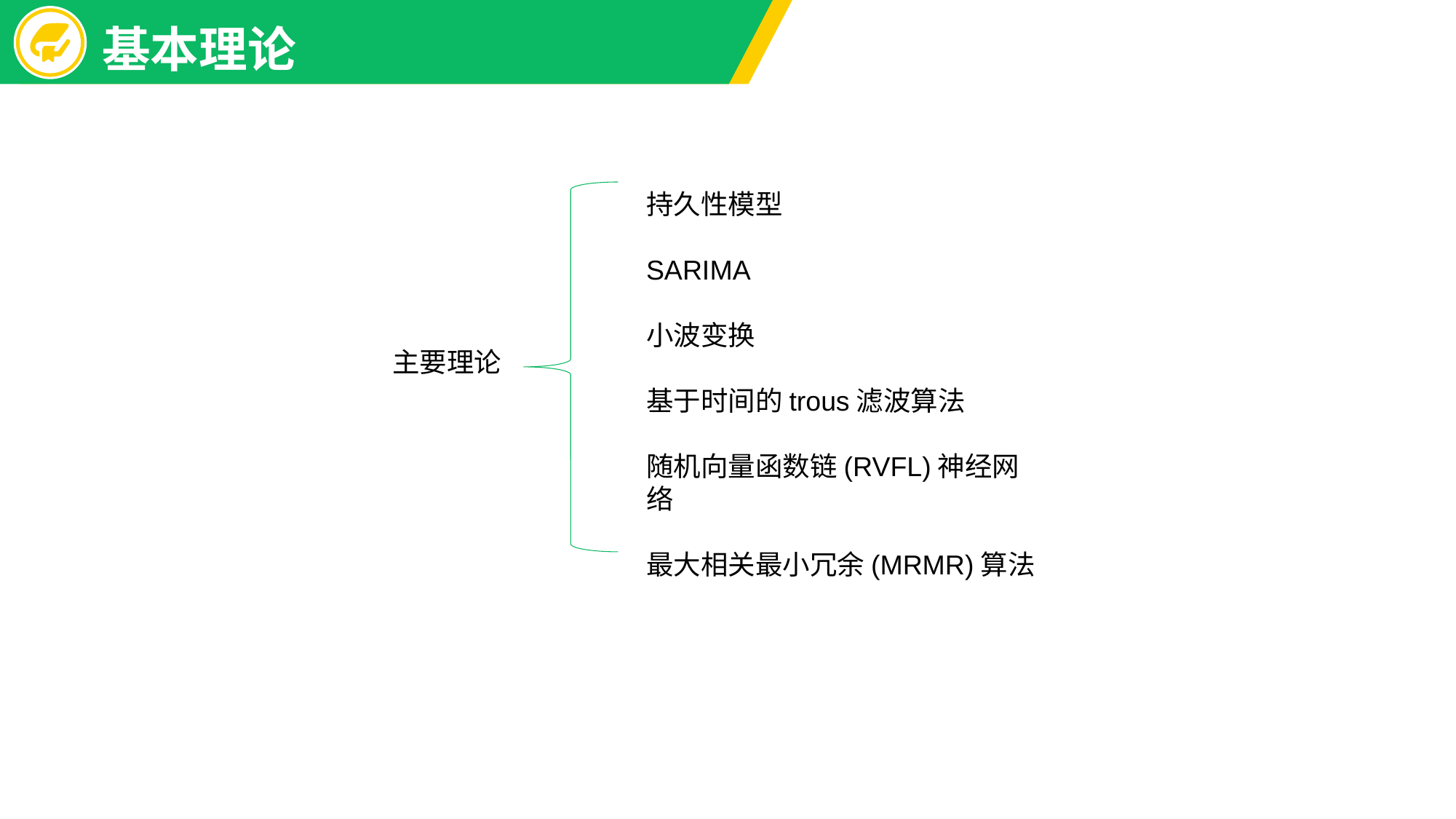

基本理论

持久性模型

SARIMA

小波变换

基于时间的trous滤波算法

随机向量函数链(RVFL)神经网络

最大相关最小冗余(MRMR)算法
主要理论